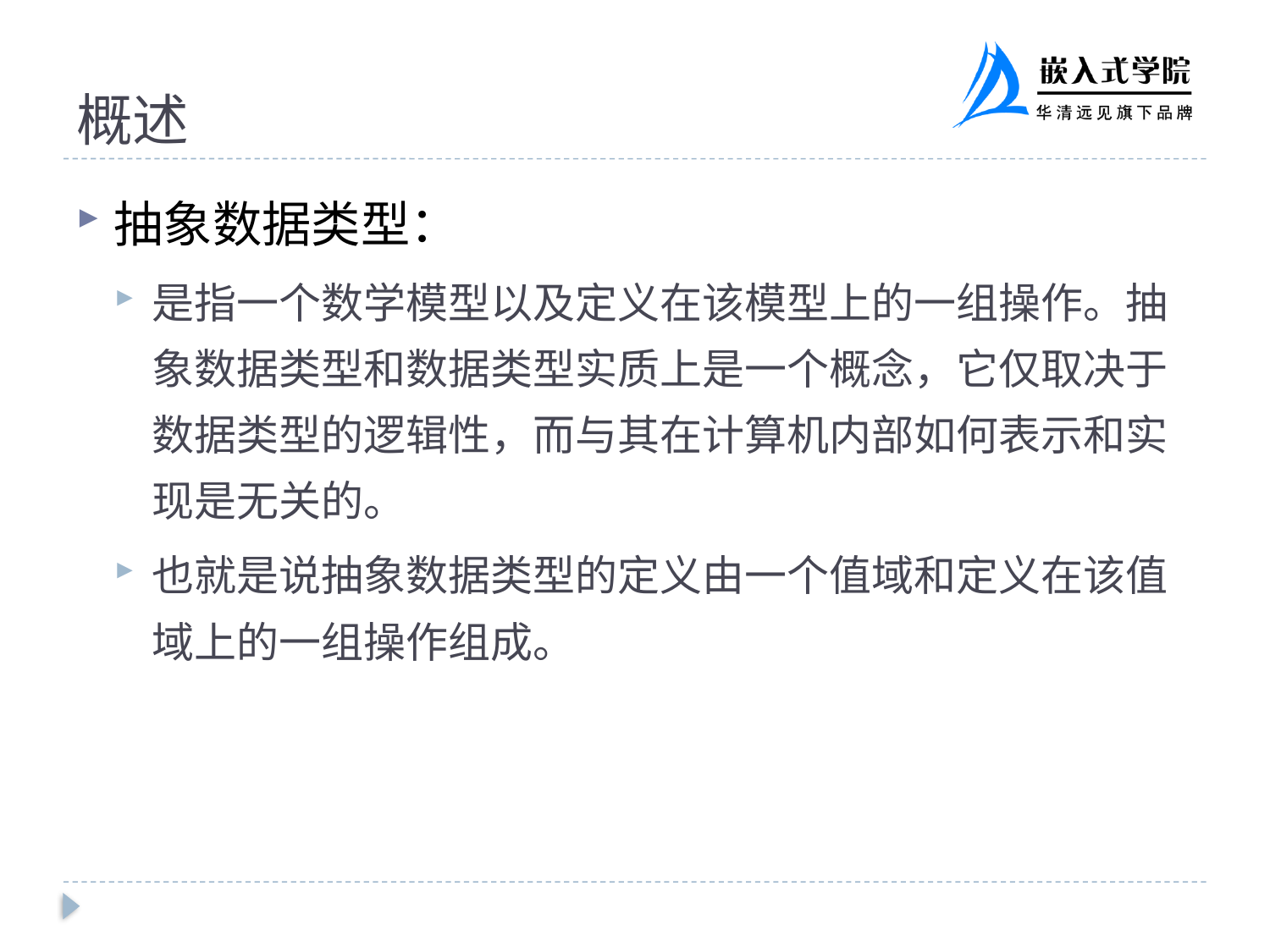

# 概述
抽象数据类型：
是指一个数学模型以及定义在该模型上的一组操作。抽象数据类型和数据类型实质上是一个概念，它仅取决于数据类型的逻辑性，而与其在计算机内部如何表示和实现是无关的。
也就是说抽象数据类型的定义由一个值域和定义在该值域上的一组操作组成。

24